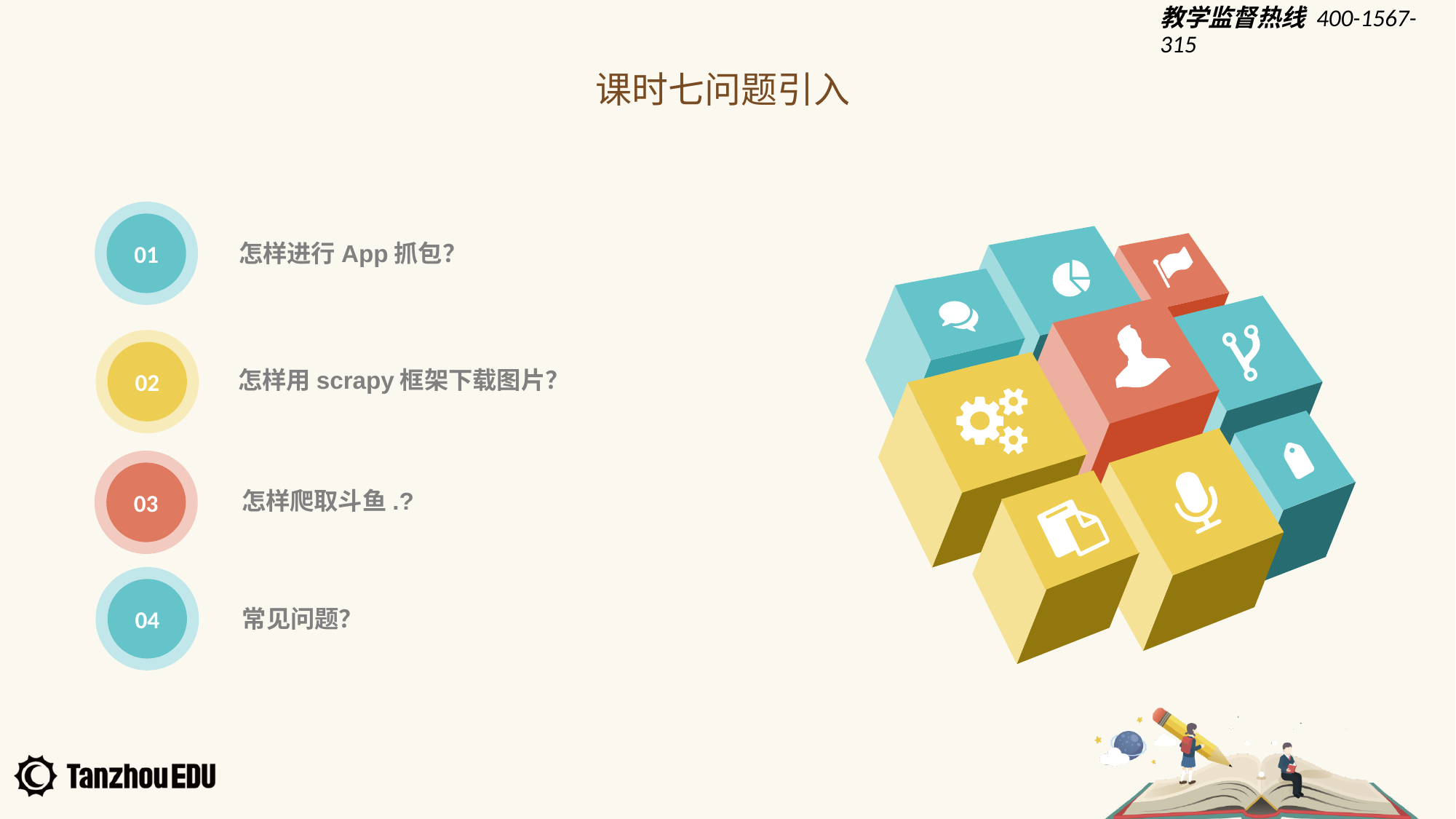

课时七问题引入

01

怎样进行App抓包？

02

怎样用scrapy框架下载图片？

03

怎样爬取斗鱼.?

04
常见问题？